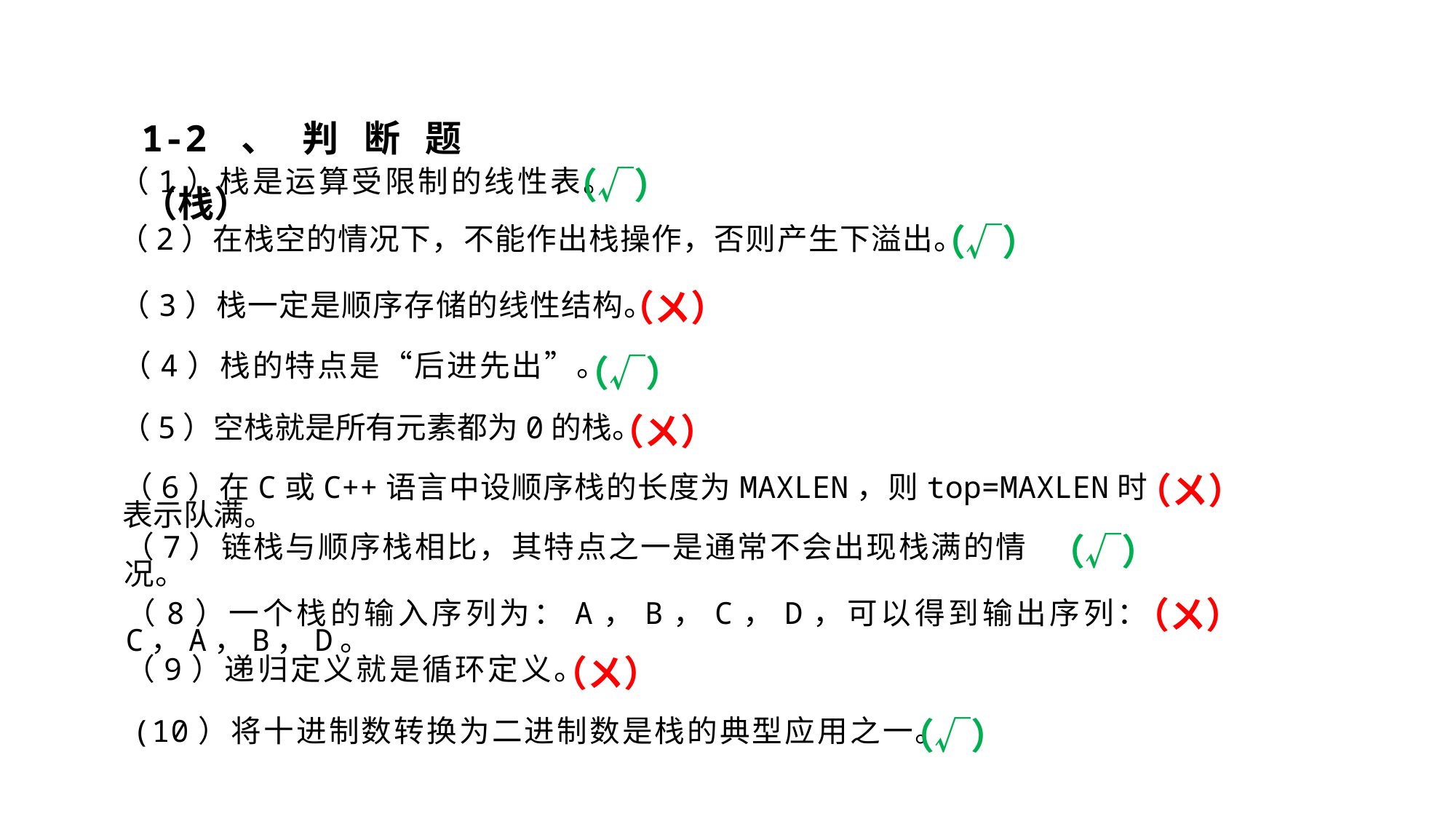

1-2、判断题（栈）
（√）
（1）栈是运算受限制的线性表。
（2）在栈空的情况下，不能作出栈操作，否则产生下溢出。
（√）
（ㄨ）
（3）栈一定是顺序存储的线性结构。
（√）
（4）栈的特点是“后进先出”。
（ㄨ）
（5）空栈就是所有元素都为0的栈。
（ㄨ）
（6）在C或C++语言中设顺序栈的长度为MAXLEN，则top=MAXLEN时表示队满。
（√）
（7）链栈与顺序栈相比，其特点之一是通常不会出现栈满的情况。
（ㄨ）
（8）一个栈的输入序列为：A，B，C，D，可以得到输出序列：C，A，B，D。
（ㄨ）
（9）递归定义就是循环定义。
（√）
(10）将十进制数转换为二进制数是栈的典型应用之一。